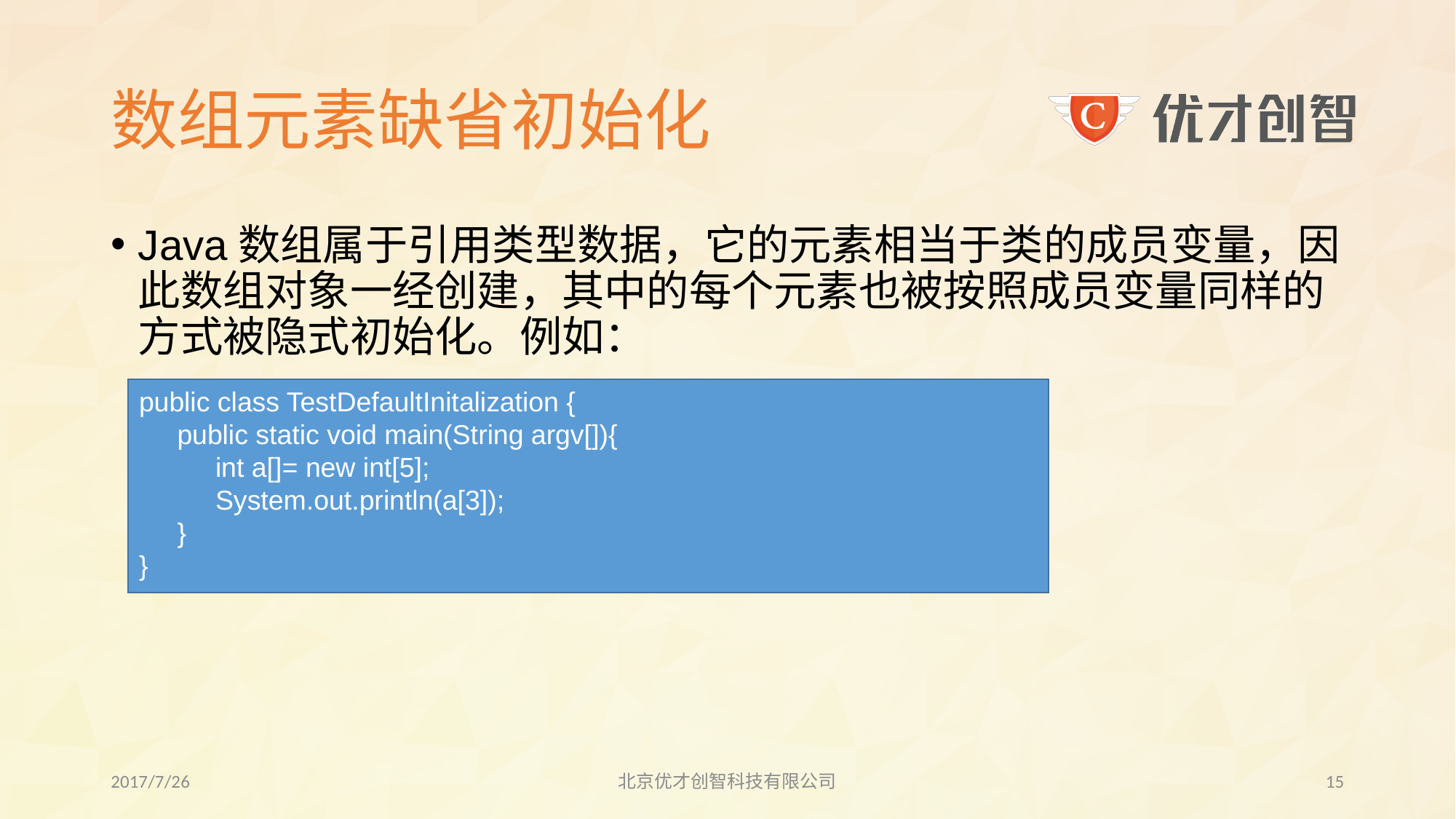

# 数组元素缺省初始化
Java数组属于引用类型数据，它的元素相当于类的成员变量，因此数组对象一经创建，其中的每个元素也被按照成员变量同样的方式被隐式初始化。例如：
public class TestDefaultInitalization {
     public static void main(String argv[]){
          int a[]= new int[5];
          System.out.println(a[3]);
     }
}
2017/7/26
北京优才创智科技有限公司
15